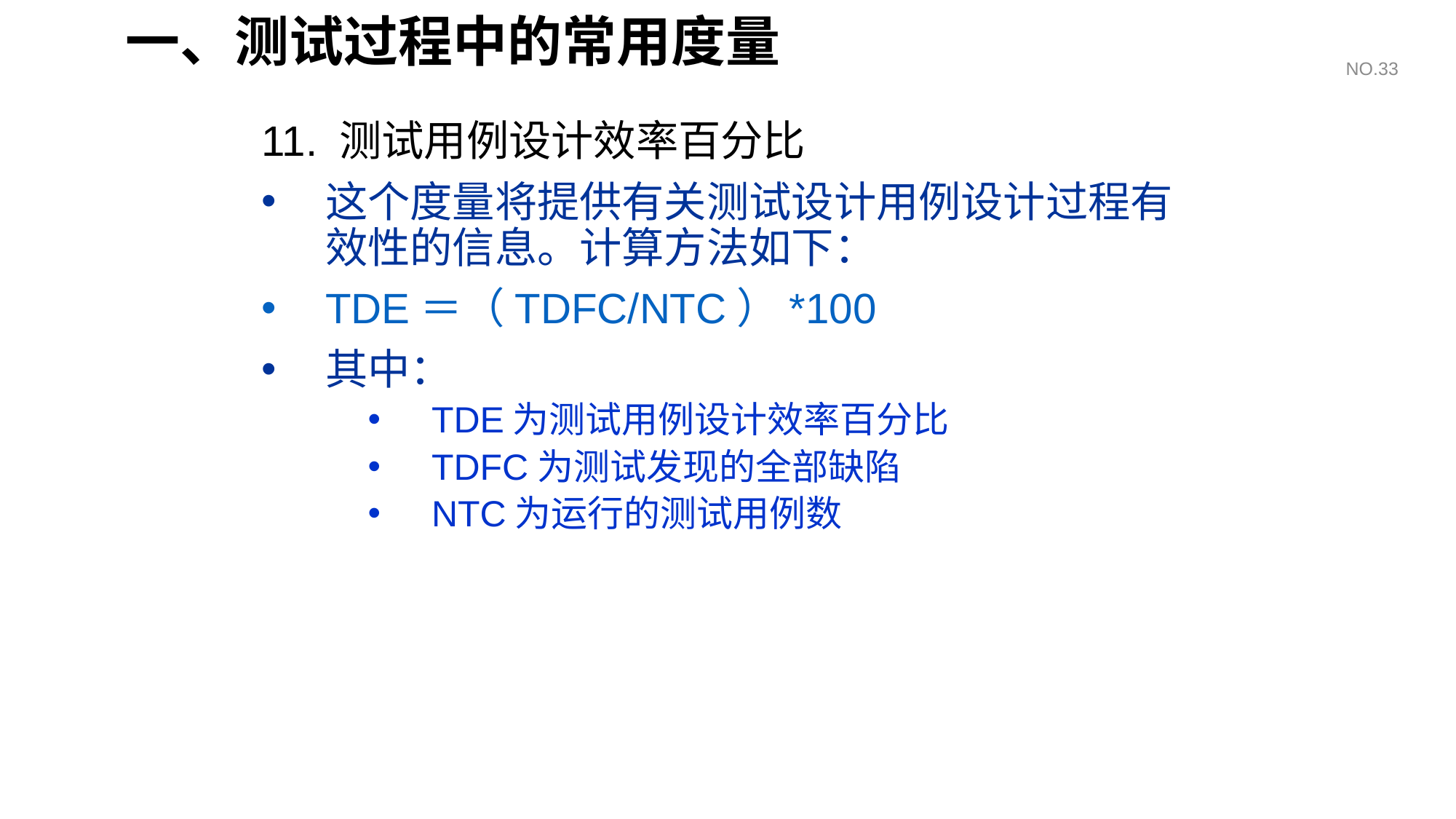

# 一、测试过程中的常用度量
NO.33
11. 测试用例设计效率百分比
这个度量将提供有关测试设计用例设计过程有效性的信息。计算方法如下：
TDE＝（TDFC/NTC）*100
其中：
TDE为测试用例设计效率百分比
TDFC为测试发现的全部缺陷
NTC为运行的测试用例数